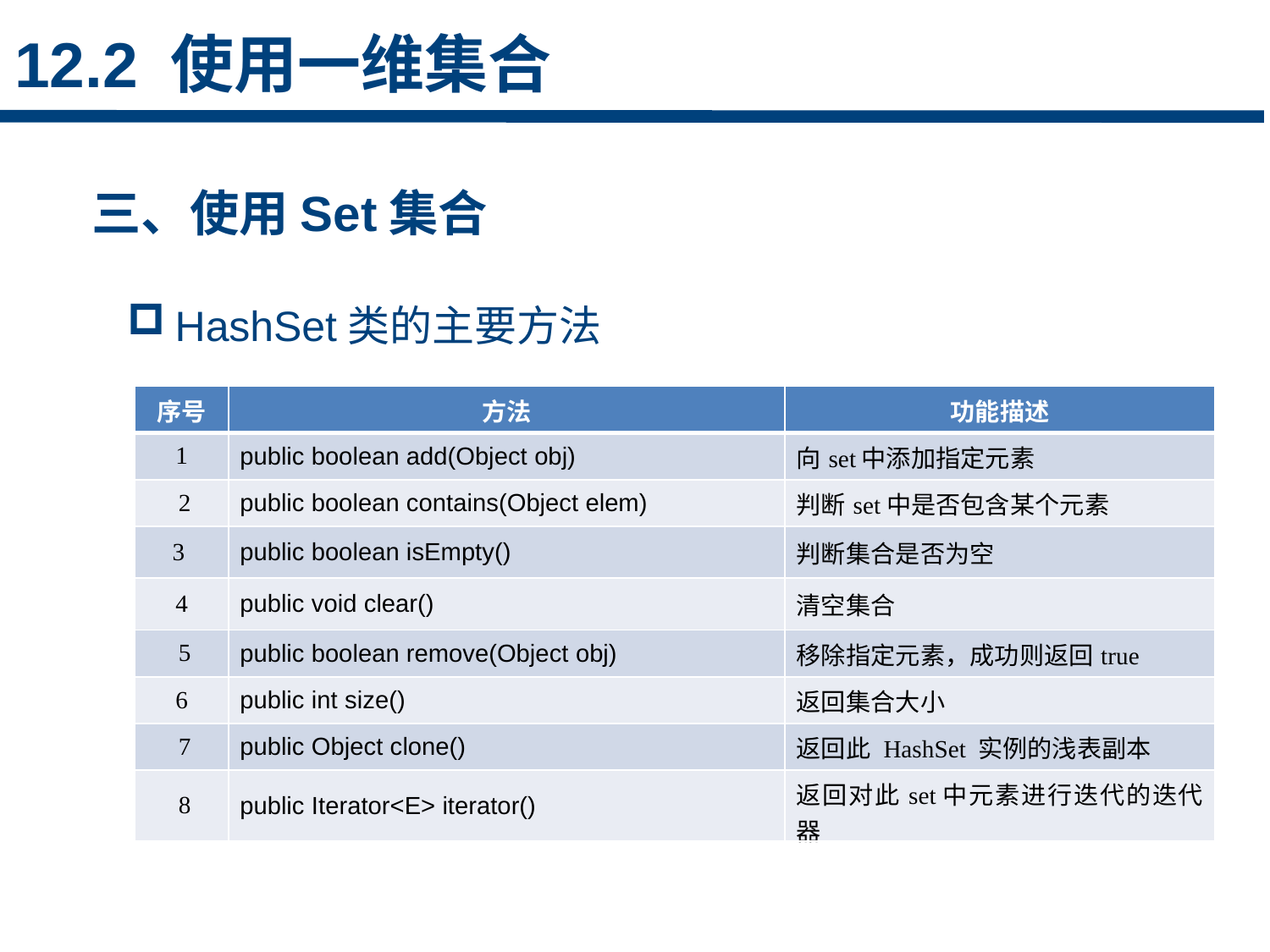

12.2 使用一维集合
三、使用Set集合
HashSet类的主要方法
点击添加文本
| 序号 | 方法 | 功能描述 |
| --- | --- | --- |
| 1 | public boolean add(Object obj) | 向set中添加指定元素 |
| 2 | public boolean contains(Object elem) | 判断set中是否包含某个元素 |
| 3 | public boolean isEmpty() | 判断集合是否为空 |
| 4 | public void clear() | 清空集合 |
| 5 | public boolean remove(Object obj) | 移除指定元素，成功则返回true |
| 6 | public int size() | 返回集合大小 |
| 7 | public Object clone() | 返回此 HashSet 实例的浅表副本 |
| 8 | public Iterator<E> iterator() | 返回对此set中元素进行迭代的迭代器 |
点击添加文本
点击添加文本
点击添加文本